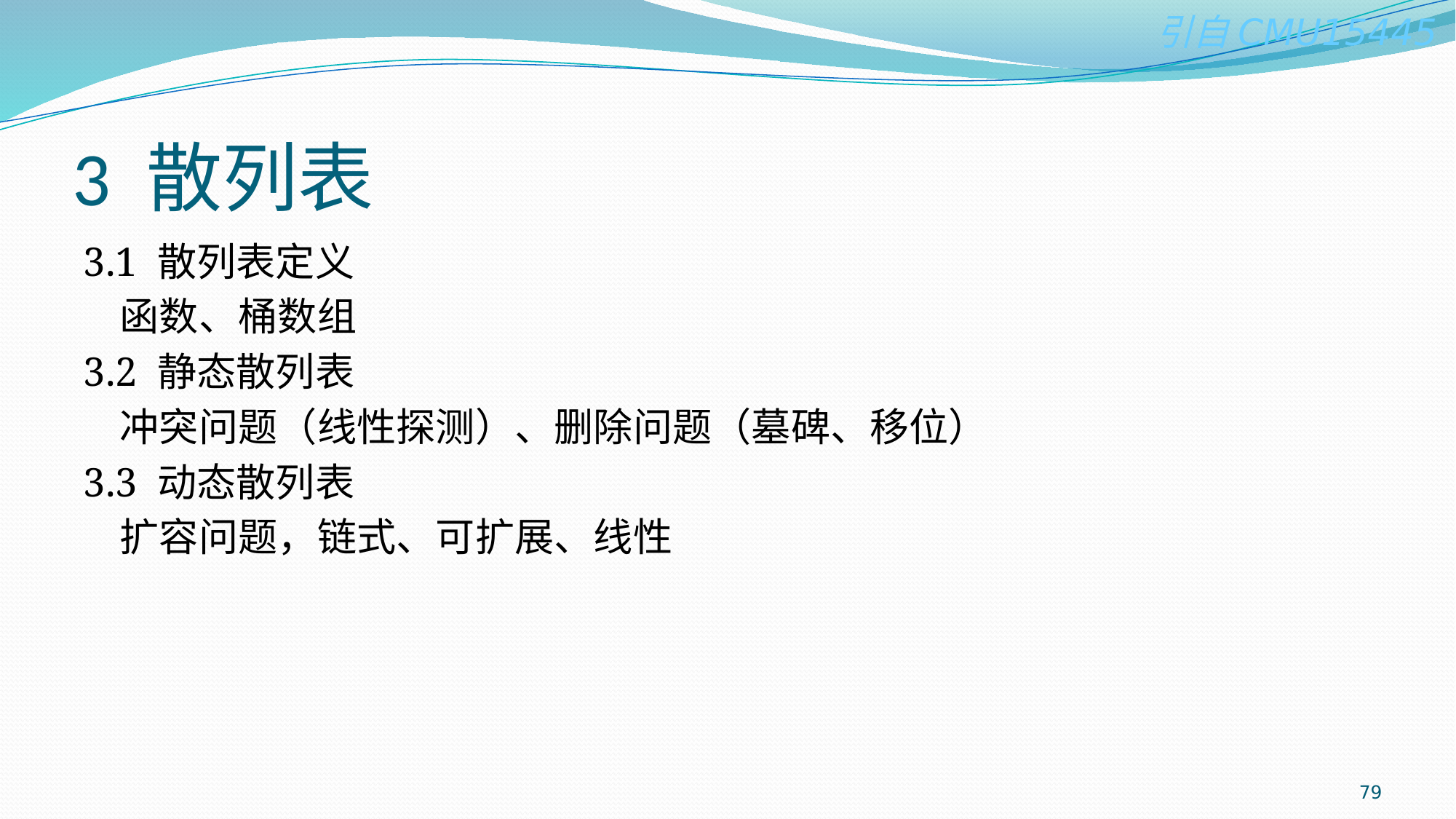

# 3 散列表
3.1 散列表定义
   函数、桶数组
3.2 静态散列表
   冲突问题（线性探测）、删除问题（墓碑、移位）
3.3 动态散列表
   扩容问题，链式、可扩展、线性

79